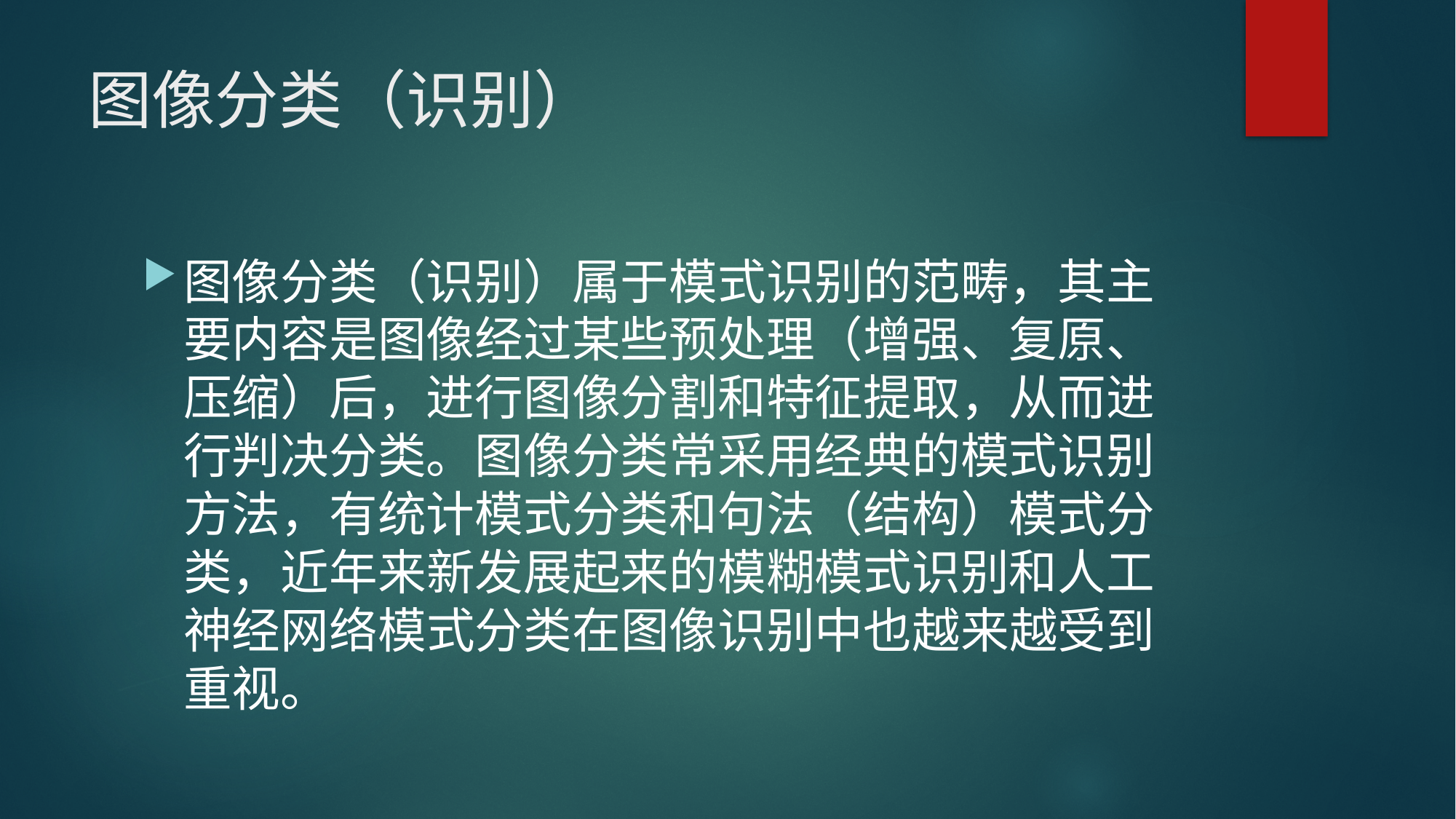

# 图像分类（识别）
图像分类（识别）属于模式识别的范畴，其主要内容是图像经过某些预处理（增强、复原、压缩）后，进行图像分割和特征提取，从而进行判决分类。图像分类常采用经典的模式识别方法，有统计模式分类和句法（结构）模式分类，近年来新发展起来的模糊模式识别和人工神经网络模式分类在图像识别中也越来越受到重视。